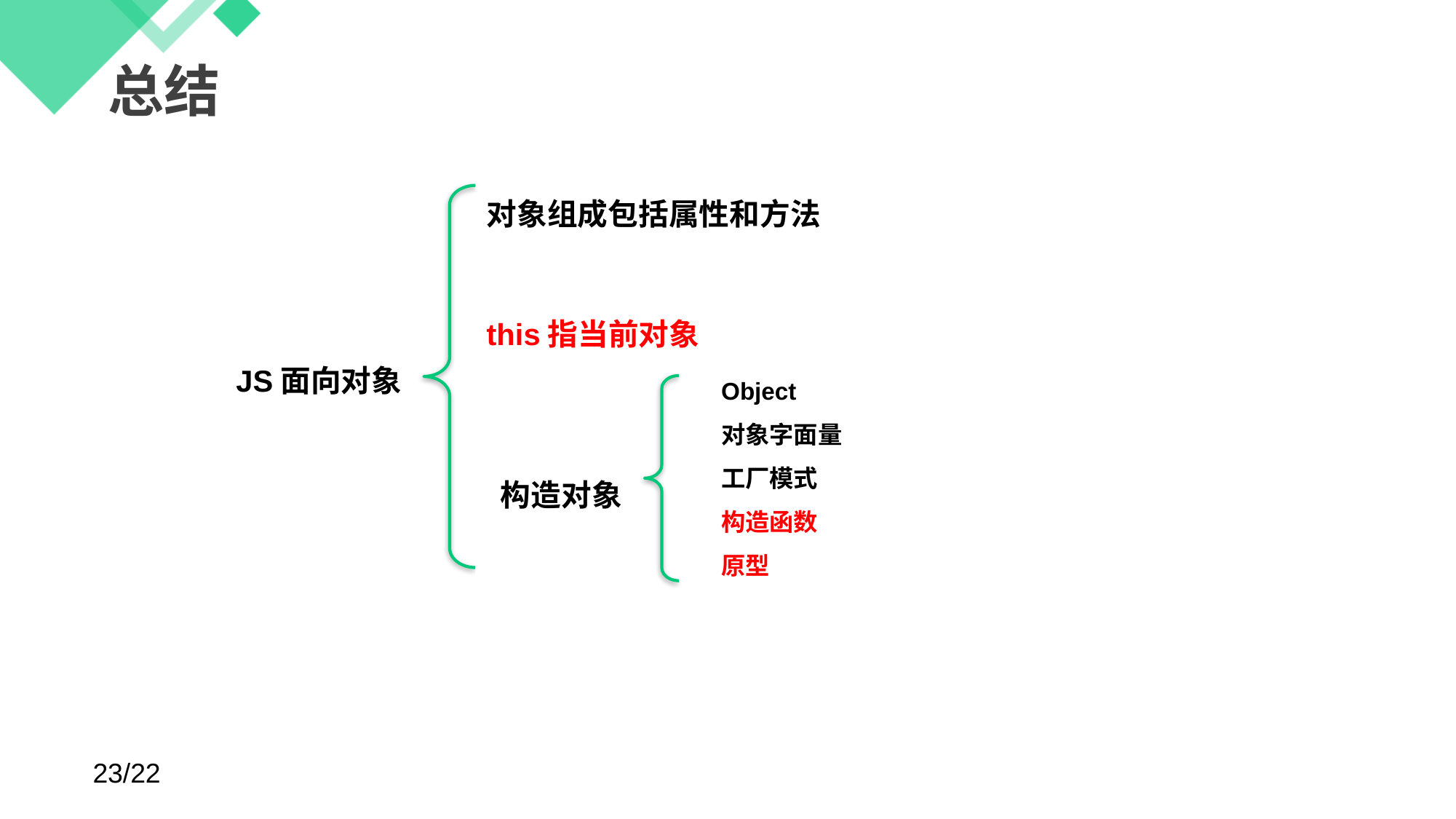

# 总结

对象组成包括属性和方法

this指当前对象

 构造对象

JS面向对象
Object
对象字面量
工厂模式
构造函数
原型